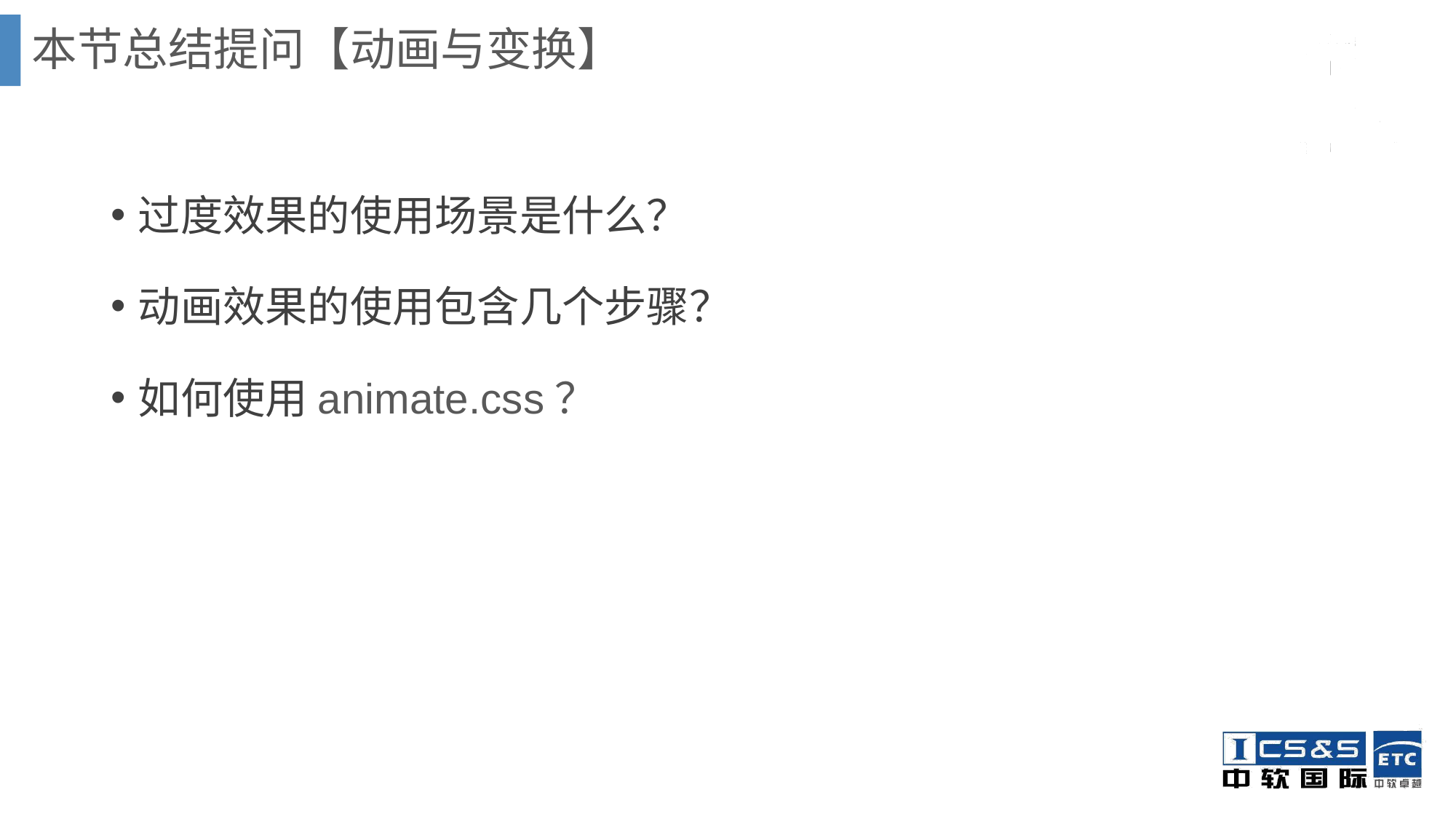

# 本节总结提问【动画与变换】
过度效果的使用场景是什么？
动画效果的使用包含几个步骤？
如何使用animate.css？